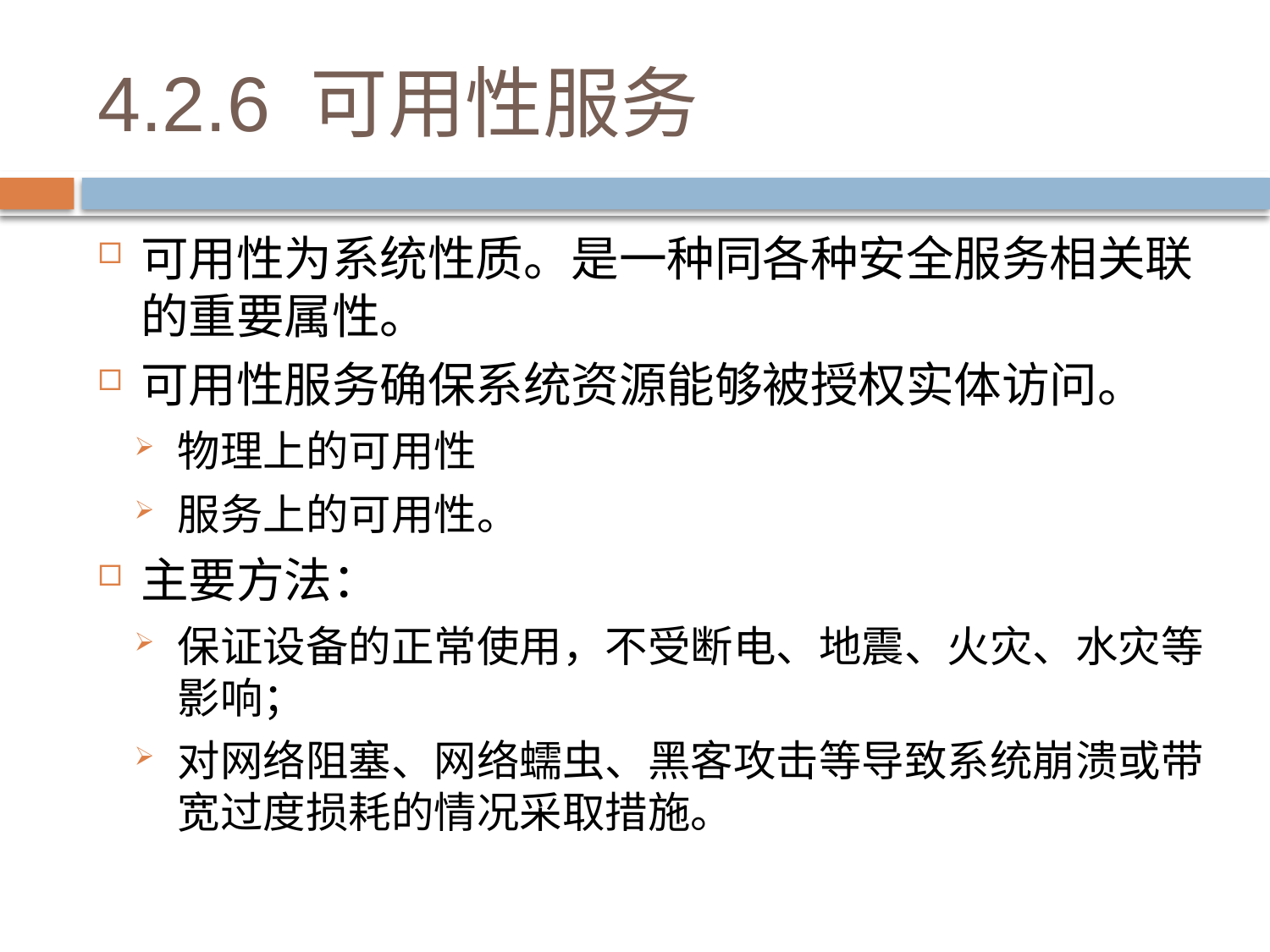

# 4.2.6 可用性服务
可用性为系统性质。是一种同各种安全服务相关联的重要属性。
可用性服务确保系统资源能够被授权实体访问。
物理上的可用性
服务上的可用性。
主要方法：
保证设备的正常使用，不受断电、地震、火灾、水灾等影响；
对网络阻塞、网络蠕虫、黑客攻击等导致系统崩溃或带宽过度损耗的情况采取措施。